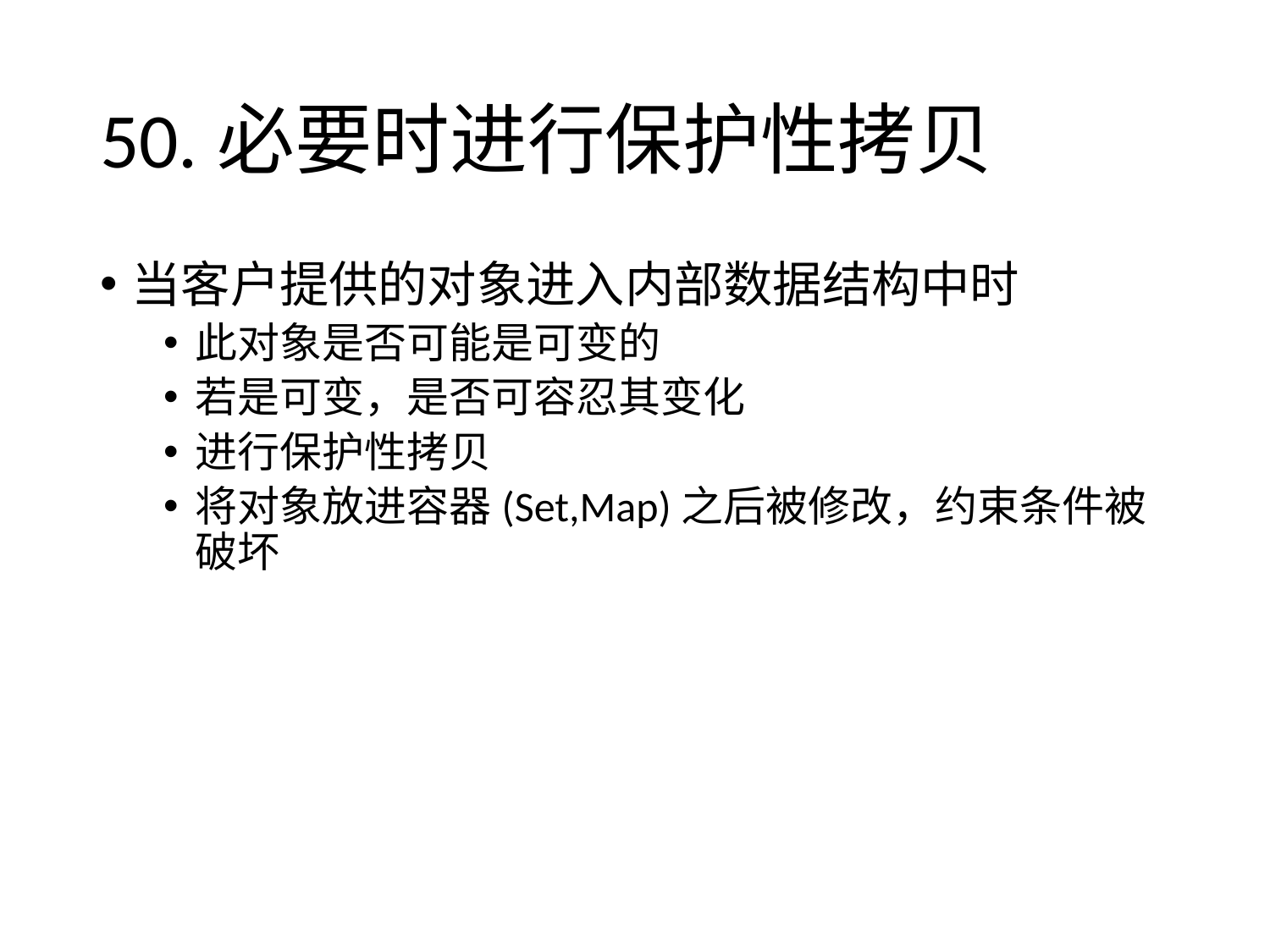

# 50.必要时进行保护性拷贝
当客户提供的对象进入内部数据结构中时
此对象是否可能是可变的
若是可变，是否可容忍其变化
进行保护性拷贝
将对象放进容器(Set,Map)之后被修改，约束条件被破坏